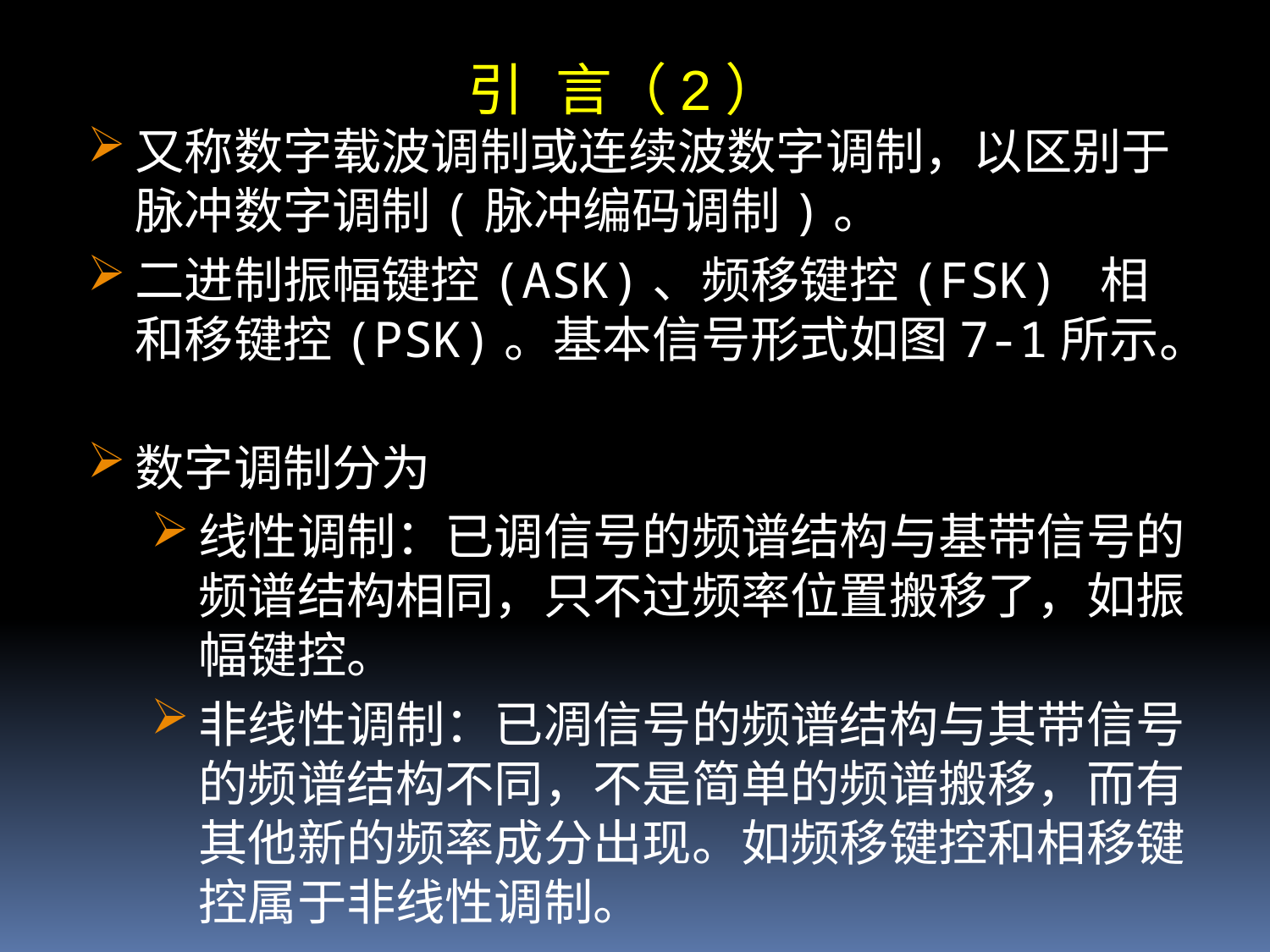

# 引   言（2）
又称数字载波调制或连续波数字调制，以区别于脉冲数字调制(脉冲编码调制)。
二进制振幅键控(ASK)、频移键控(FSK) 相和移键控(PSK)。基本信号形式如图7-1所示。
数字调制分为
线性调制：已调信号的频谱结构与基带信号的频谱结构相同，只不过频率位置搬移了，如振幅键控。
非线性调制：已凋信号的频谱结构与其带信号的频谱结构不同，不是简单的频谱搬移，而有其他新的频率成分出现。如频移键控和相移键控属于非线性调制。